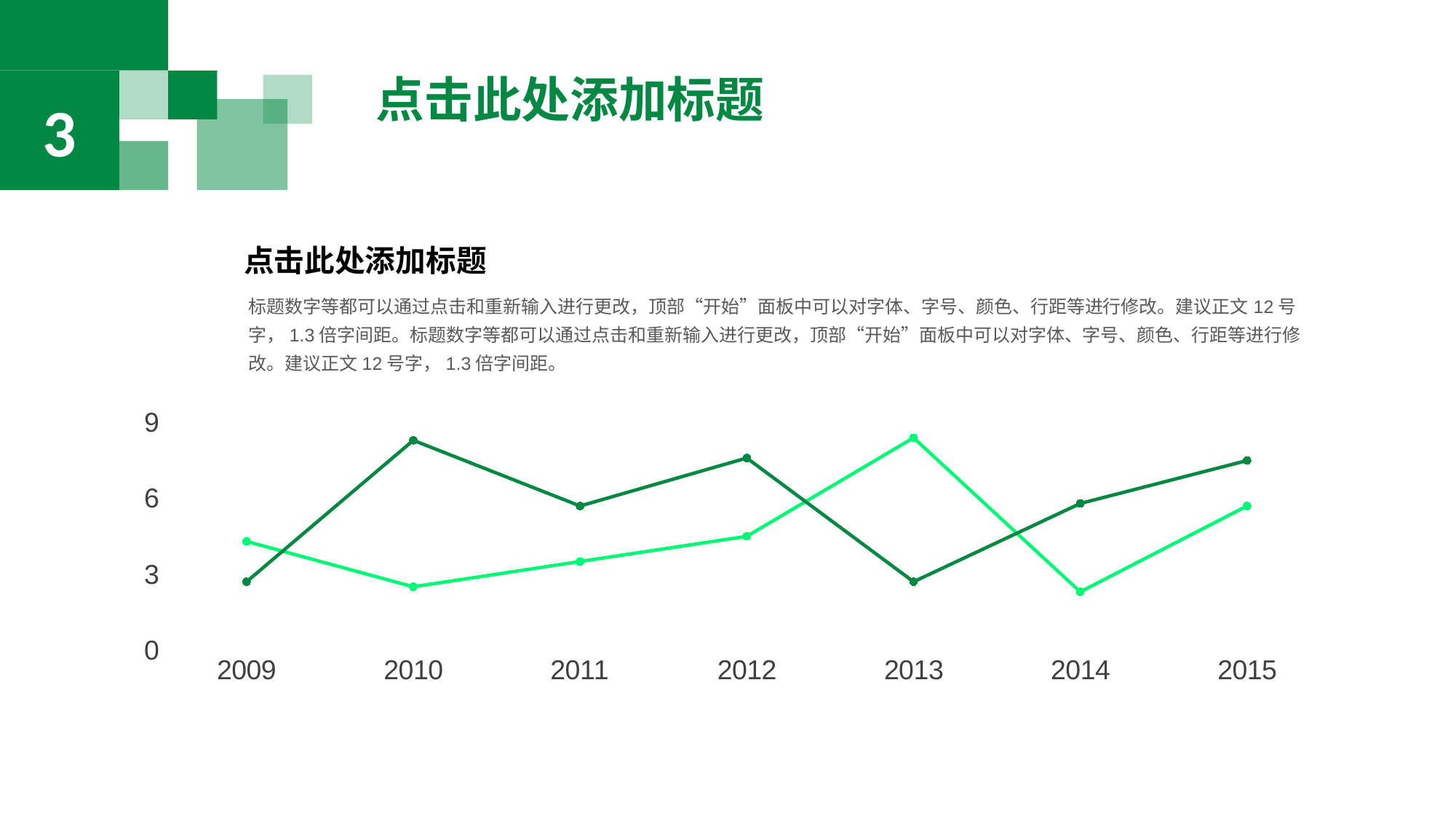

3
点击此处添加标题
点击此处添加标题
标题数字等都可以通过点击和重新输入进行更改，顶部“开始”面板中可以对字体、字号、颜色、行距等进行修改。建议正文12号字，1.3倍字间距。标题数字等都可以通过点击和重新输入进行更改，顶部“开始”面板中可以对字体、字号、颜色、行距等进行修改。建议正文12号字，1.3倍字间距。

### Chart

| Category | 系列 1 | 系列 2 |
|---|---|---|
| 2009 | 4.3 | 2.7 |
| 2010 | 2.5 | 8.3 |
| 2011 | 3.5 | 5.7 |
| 2012 | 4.5 | 7.6 |
| 2013 | 8.4 | 2.7 |
| 2014 | 2.3 | 5.8 |
| 2015 | 5.7 | 7.5 |